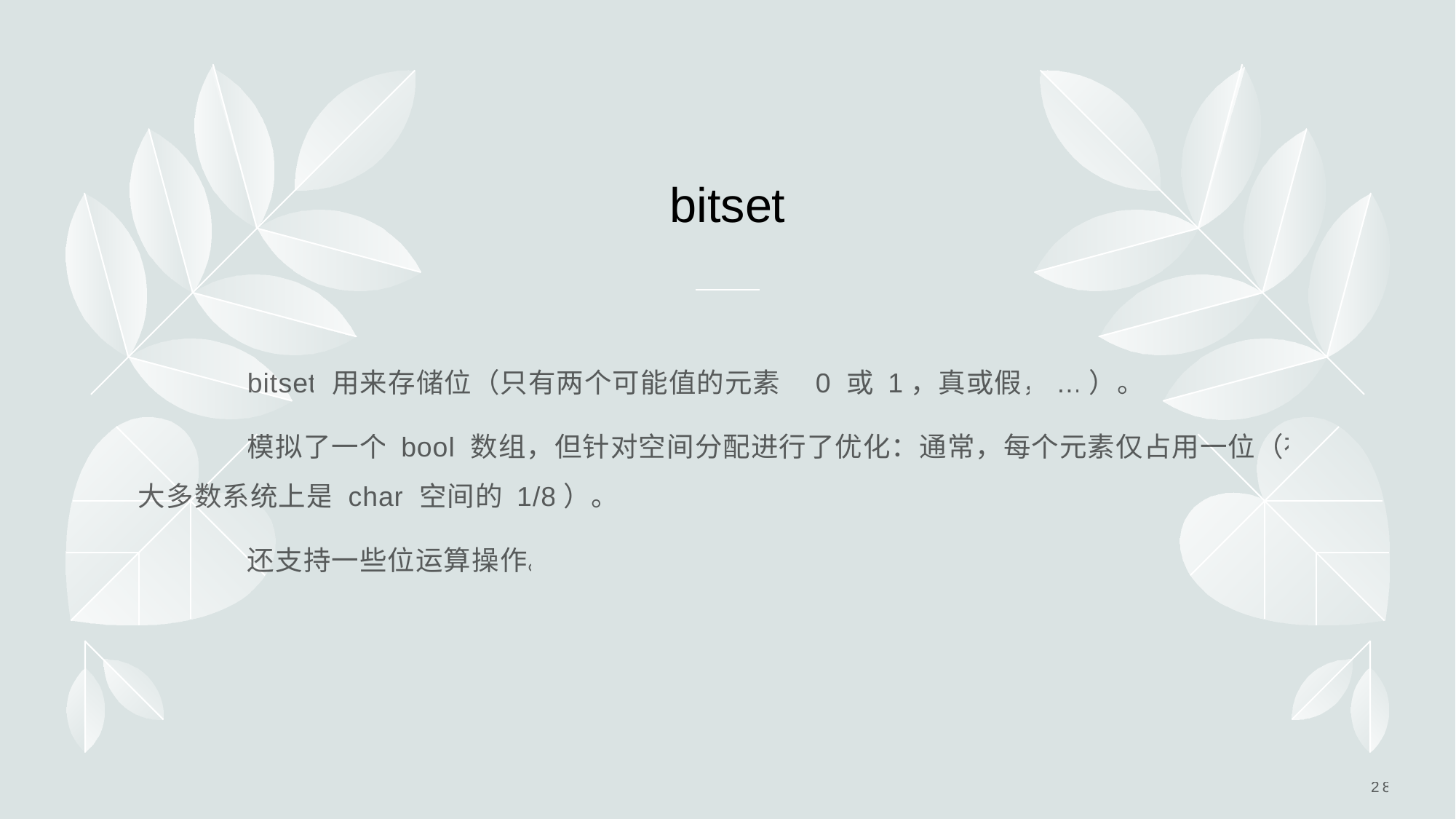

# bitset
	bitset 用来存储位（只有两个可能值的元素：0 或 1，真或假，...）。
	模拟了一个 bool 数组，但针对空间分配进行了优化：通常，每个元素仅占用一位（在大多数系统上是 char 空间的 1/8）。
	还支持一些位运算操作。
28